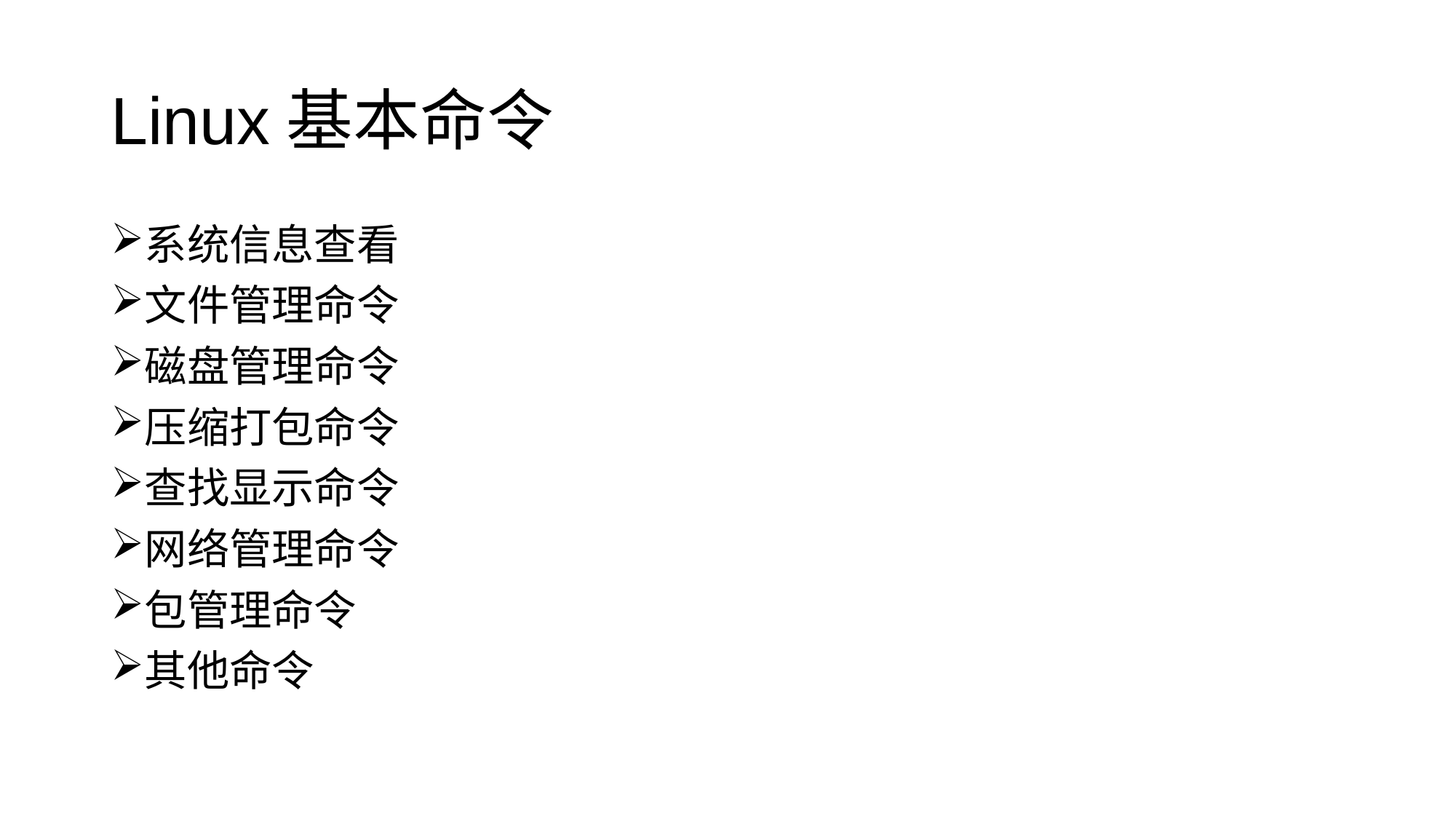

# Linux基本命令
系统信息查看
文件管理命令
磁盘管理命令
压缩打包命令
查找显示命令
网络管理命令
包管理命令
其他命令